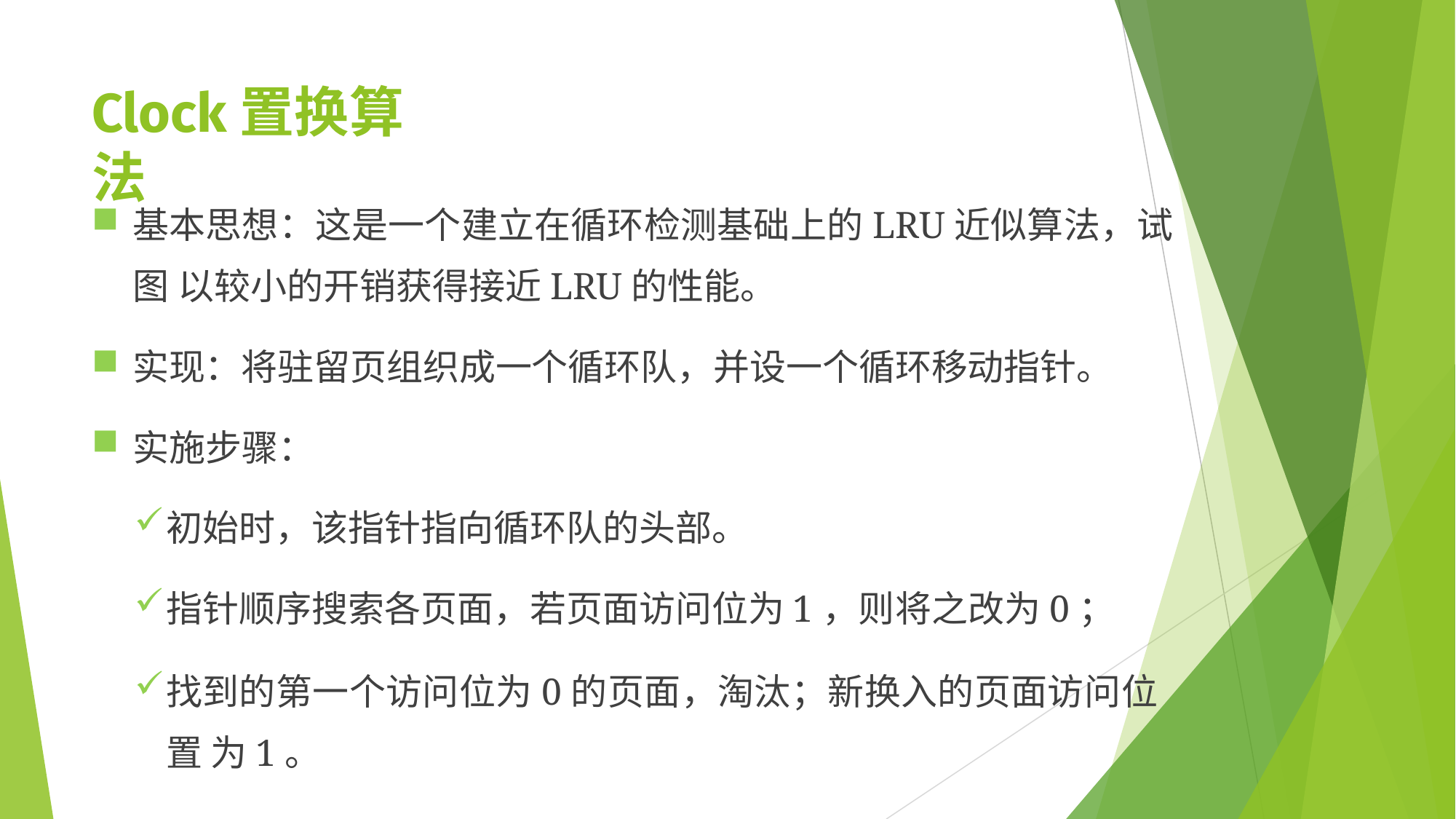

# Clock置换算法
基本思想：这是一个建立在循环检测基础上的LRU近似算法，试图 以较小的开销获得接近LRU的性能。

实现：将驻留页组织成一个循环队，并设一个循环移动指针。

实施步骤：

初始时，该指针指向循环队的头部。

指针顺序搜索各页面，若页面访问位为1，则将之改为0；
找到的第一个访问位为0的页面，淘汰；新换入的页面访问位置 为1。